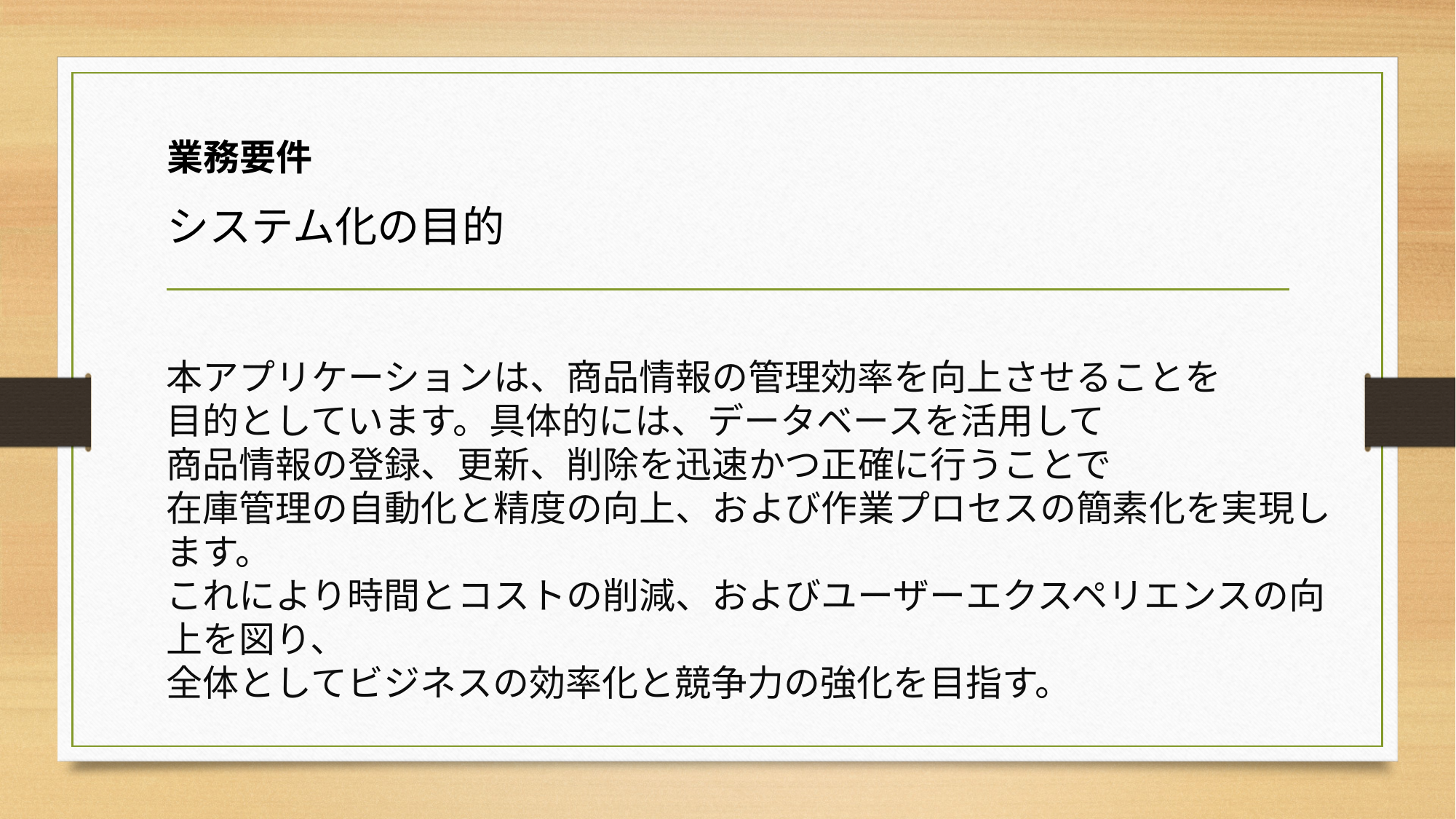

業務要件
システム化の目的
本アプリケーションは、商品情報の管理効率を向上させることを
目的としています。具体的には、データベースを活用して
商品情報の登録、更新、削除を迅速かつ正確に行うことで
在庫管理の自動化と精度の向上、および作業プロセスの簡素化を実現します。
これにより時間とコストの削減、およびユーザーエクスペリエンスの向上を図り、
全体としてビジネスの効率化と競争力の強化を目指す。